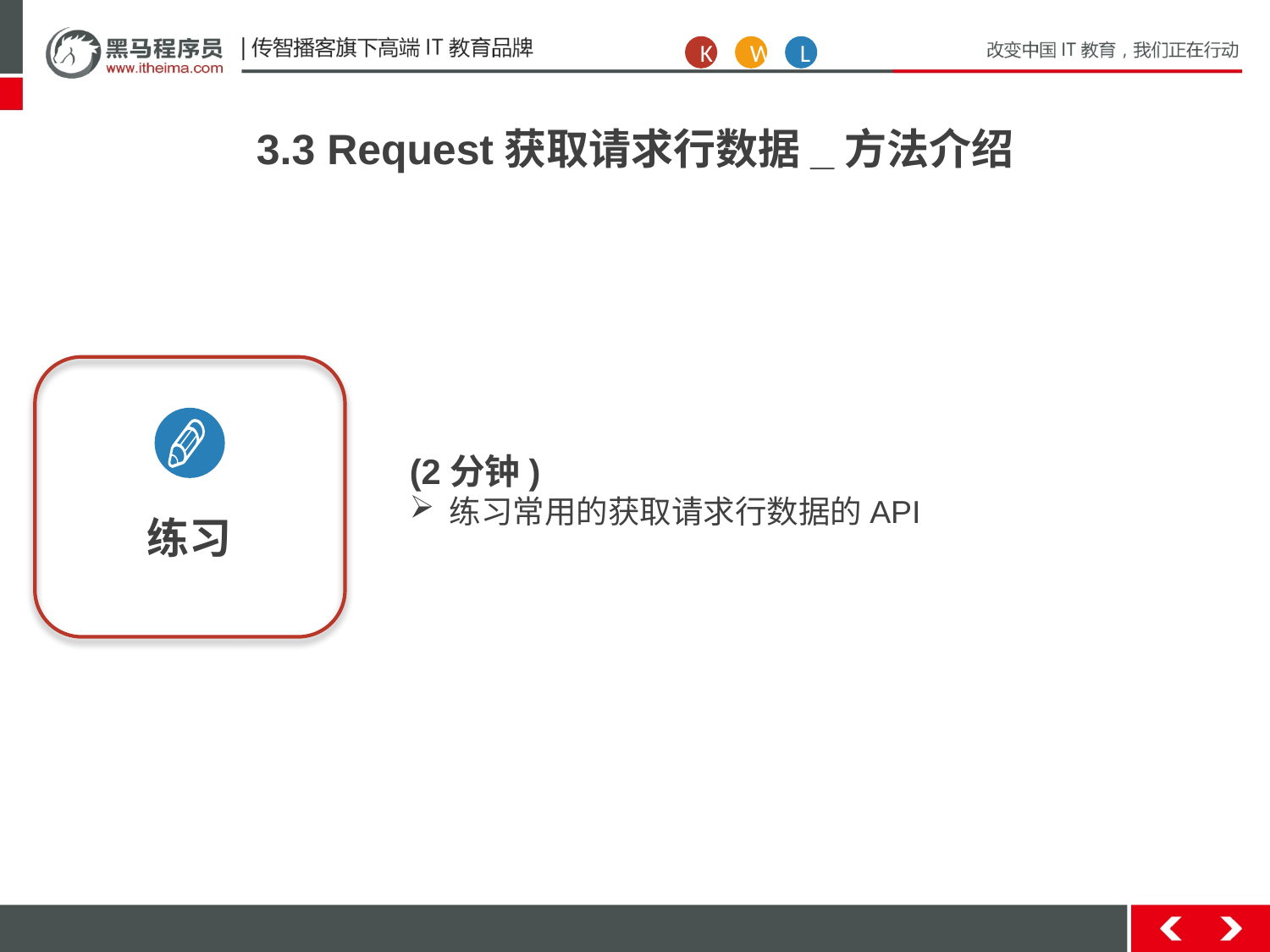

K
W
L
3.3 Request获取请求行数据_方法介绍

练习
(2分钟)
练习常用的获取请求行数据的API